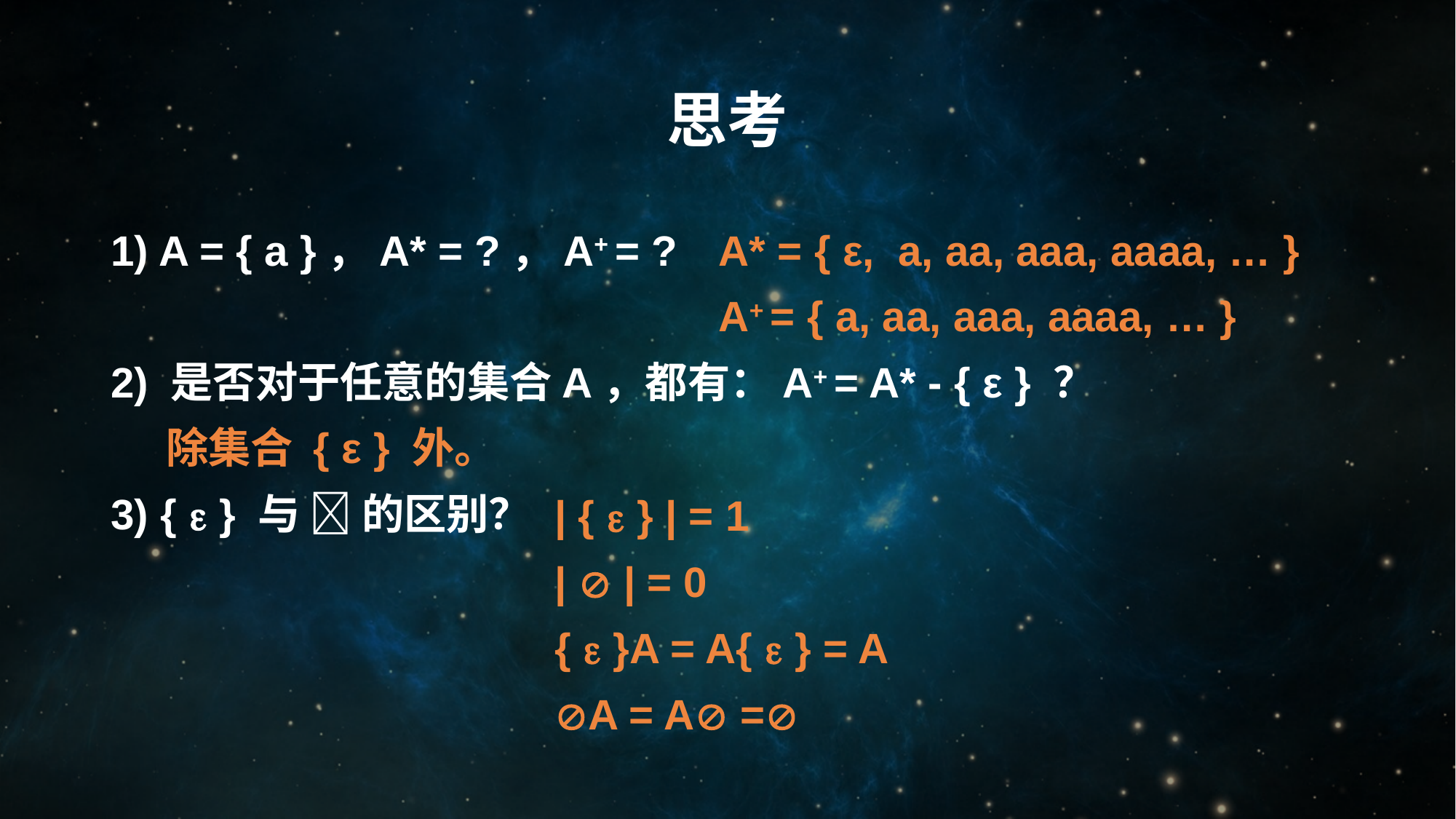

# 思考
1) A = { a }，A* = ?，A+ = ?

2) 是否对于任意的集合A，都有：A+ = A* - { ε } ？

3) { ε } 与 ∅ 的区别？

A* = { ε,  a, aa, aaa, aaaa, … }
A+ = { a, aa, aaa, aaaa, … }

除集合 { ε } 外。

| { ε } | = 1
| ∅ | = 0
{ ε }A = A{ ε } = A
∅A = A∅ =∅